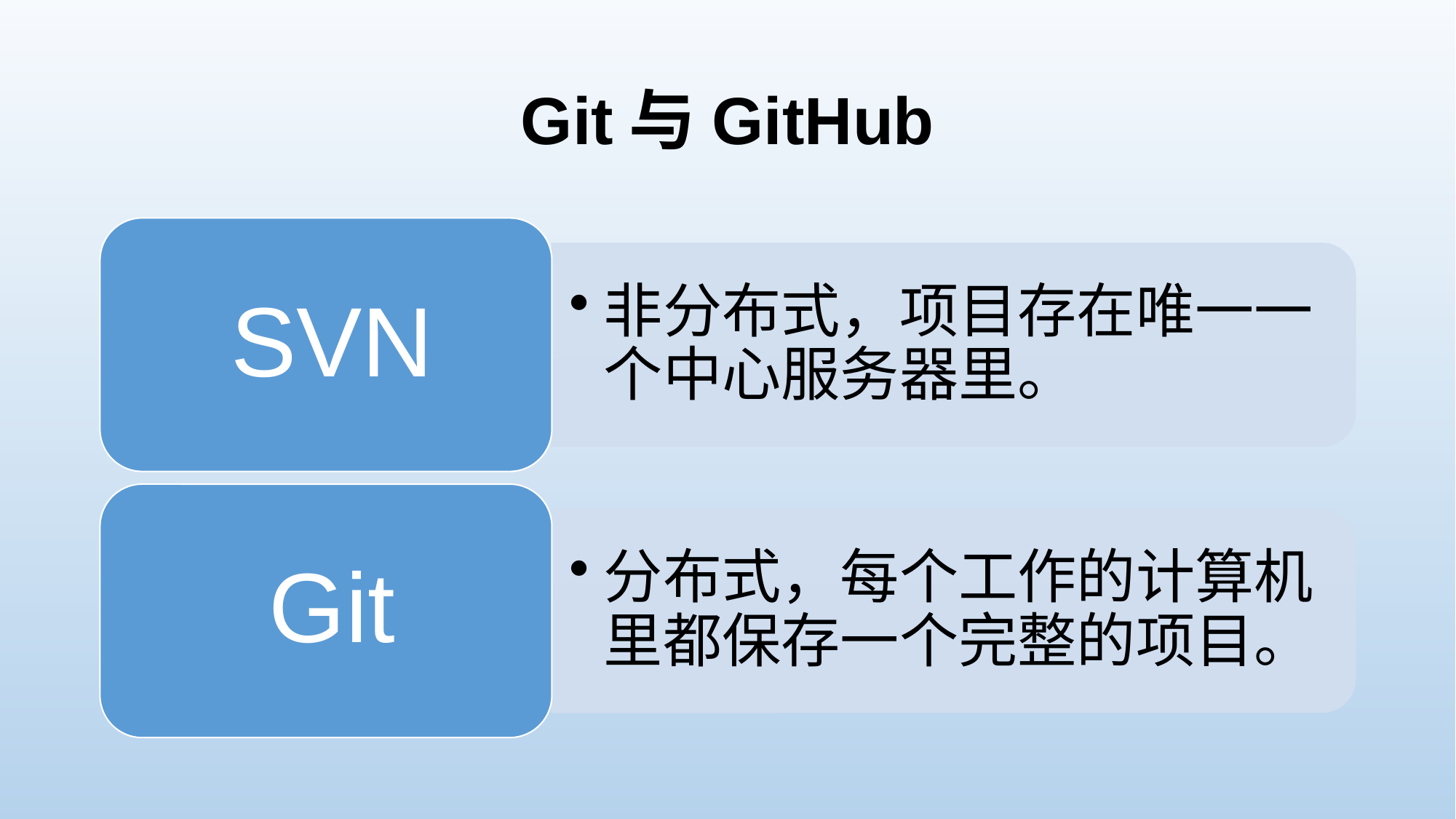

# Git与GitHub
非分布式，项目存在唯一一个中心服务器里。
SVN
分布式，每个工作的计算机里都保存一个完整的项目。
Git